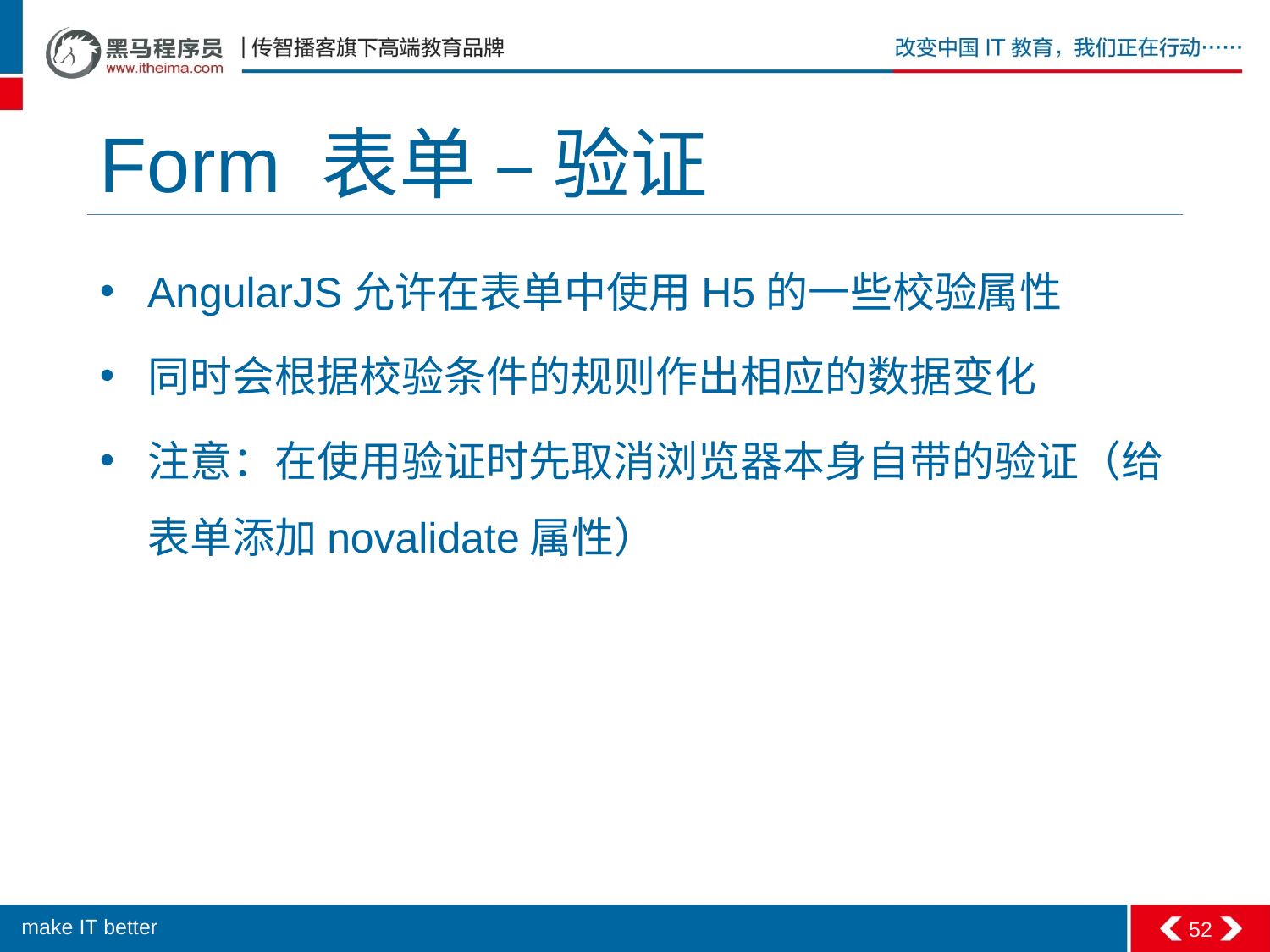

# Form 表单 – 验证
AngularJS允许在表单中使用H5的一些校验属性
同时会根据校验条件的规则作出相应的数据变化
注意：在使用验证时先取消浏览器本身自带的验证（给表单添加novalidate属性）
52

make IT better